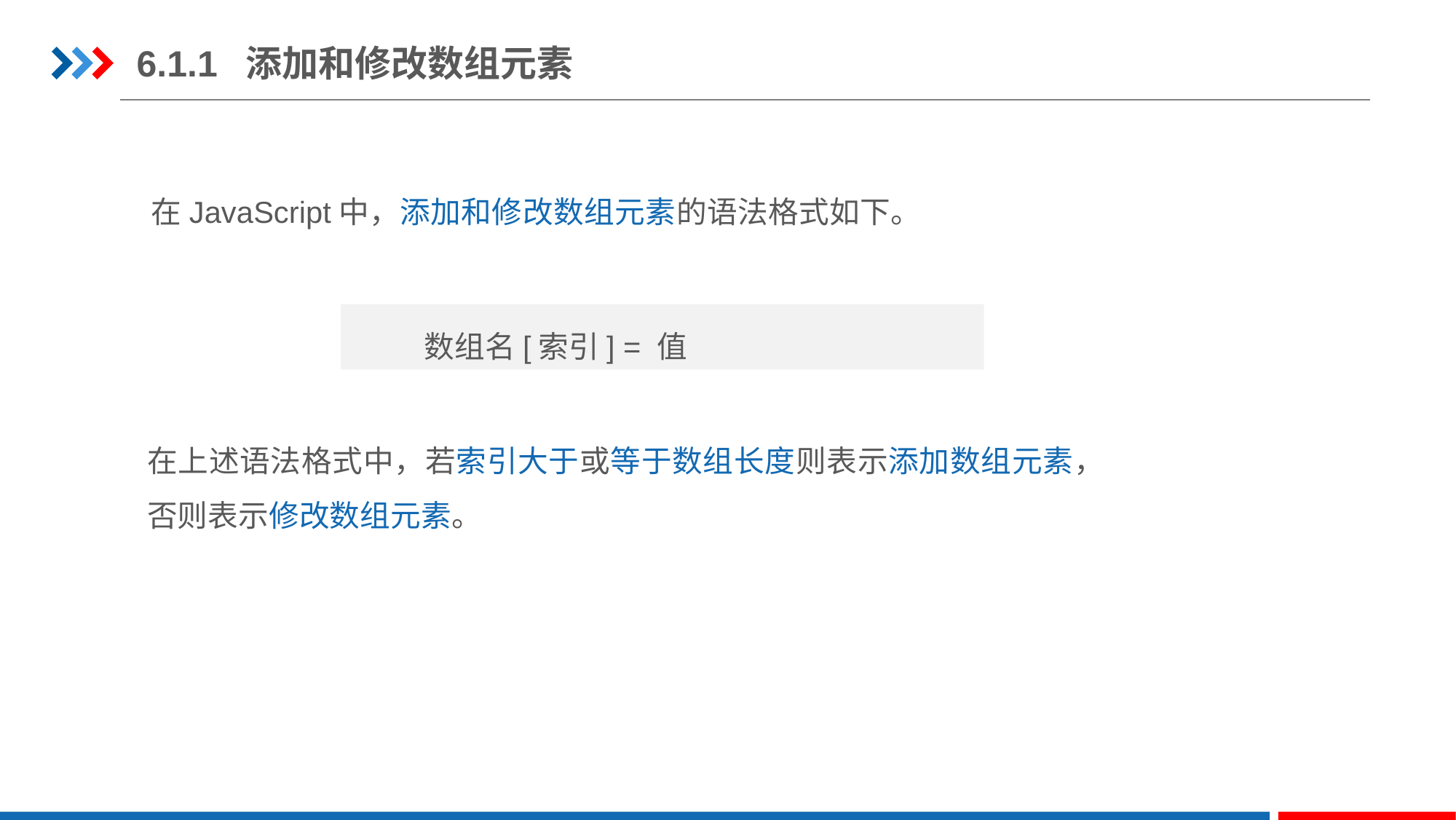

6.1.1	添加和修改数组元素
在JavaScript中，添加和修改数组元素的语法格式如下。
数组名[索引] = 值
在上述语法格式中，若索引大于或等于数组长度则表示添加数组元素，否则表示修改数组元素。